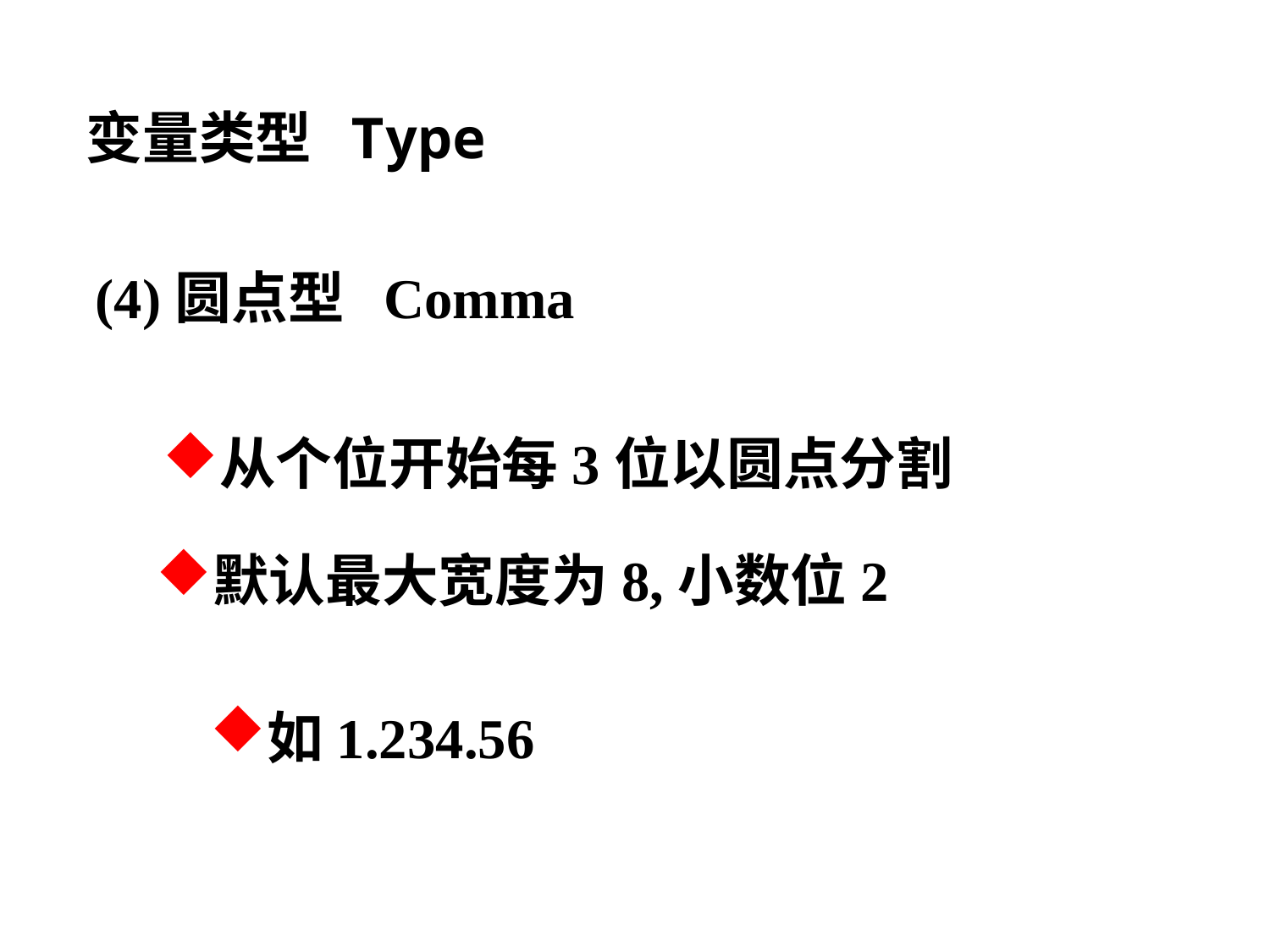

变量类型  Type
(4)圆点型  Comma
从个位开始每3位以圆点分割
默认最大宽度为8,小数位2
如1.234.56